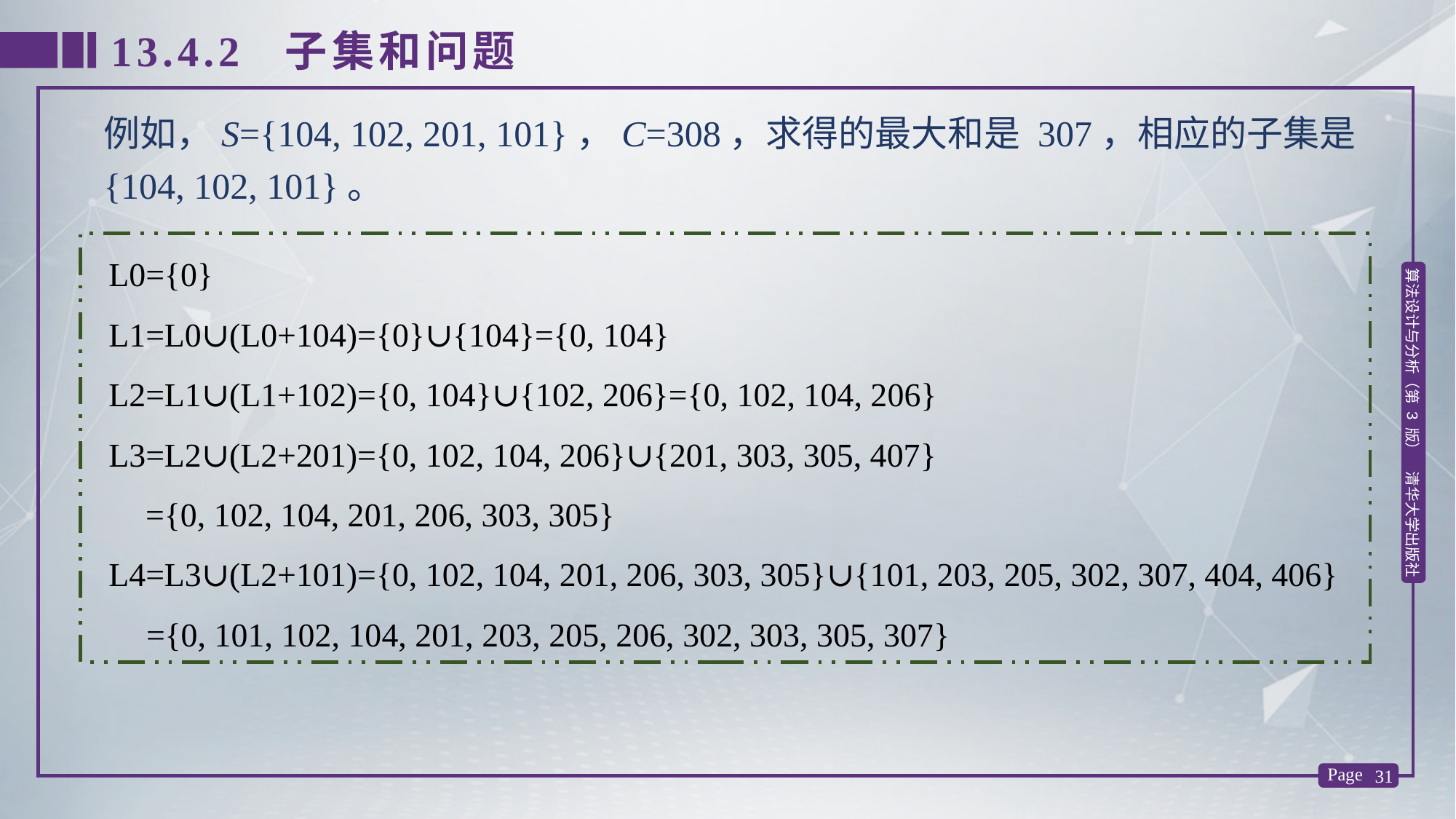

13.4.2  子集和问题
例如，S={104, 102, 201, 101}，C=308，求得的最大和是 307，相应的子集是
{104, 102, 101}。
L0={0}
L1=L0∪(L0+104)={0}∪{104}={0, 104}
L2=L1∪(L1+102)={0, 104}∪{102, 206}={0, 102, 104, 206}
L3=L2∪(L2+201)={0, 102, 104, 206}∪{201, 303, 305, 407}
   ={0, 102, 104, 201, 206, 303, 305}
L4=L3∪(L2+101)={0, 102, 104, 201, 206, 303, 305}∪{101, 203, 205, 302, 307, 404, 406}
   ={0, 101, 102, 104, 201, 203, 205, 206, 302, 303, 305, 307}